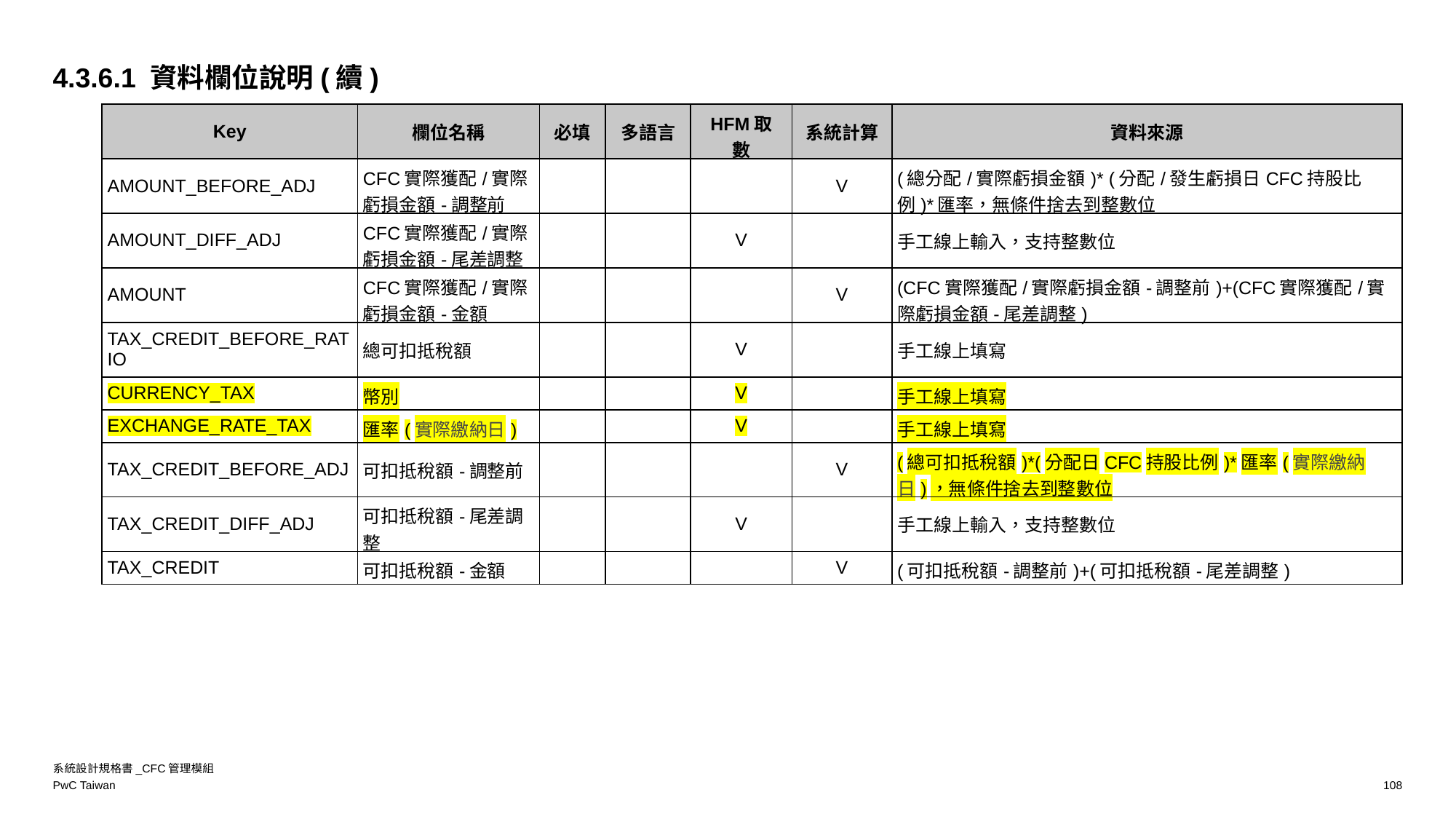

4.3.6.1 資料欄位說明(續)
| Key | 欄位名稱 | 必填 | 多語言 | HFM取數 | 系統計算 | 資料來源 |
| --- | --- | --- | --- | --- | --- | --- |
| AMOUNT\_BEFORE\_ADJ | CFC實際獲配/實際虧損金額-調整前 |  |  |  | V | (總分配/實際虧損金額)\* (分配/發生虧損日CFC持股比例)\*匯率，無條件捨去到整數位 |
| AMOUNT\_DIFF\_ADJ | CFC實際獲配/實際虧損金額-尾差調整 |  |  | V |  | 手工線上輸入，支持整數位 |
| AMOUNT | CFC實際獲配/實際虧損金額-金額 |  |  |  | V | (CFC實際獲配/實際虧損金額-調整前)+(CFC實際獲配/實際虧損金額-尾差調整) |
| TAX\_CREDIT\_BEFORE\_RATIO | 總可扣抵稅額 |  |  | V |  | 手工線上填寫 |
| CURRENCY\_TAX | 幣別 |  |  | V |  | 手工線上填寫 |
| EXCHANGE\_RATE\_TAX | 匯率(實際繳納日) |  |  | V |  | 手工線上填寫 |
| TAX\_CREDIT\_BEFORE\_ADJ | 可扣抵稅額-調整前 |  |  |  | V | (總可扣抵稅額)\*(分配日CFC持股比例)\*匯率(實際繳納日)，無條件捨去到整數位 |
| TAX\_CREDIT\_DIFF\_ADJ | 可扣抵稅額-尾差調整 |  |  | V |  | 手工線上輸入，支持整數位 |
| TAX\_CREDIT | 可扣抵稅額-金額 |  |  |  | V | (可扣抵稅額-調整前)+(可扣抵稅額-尾差調整) |
系統設計規格書_CFC管理模組
108